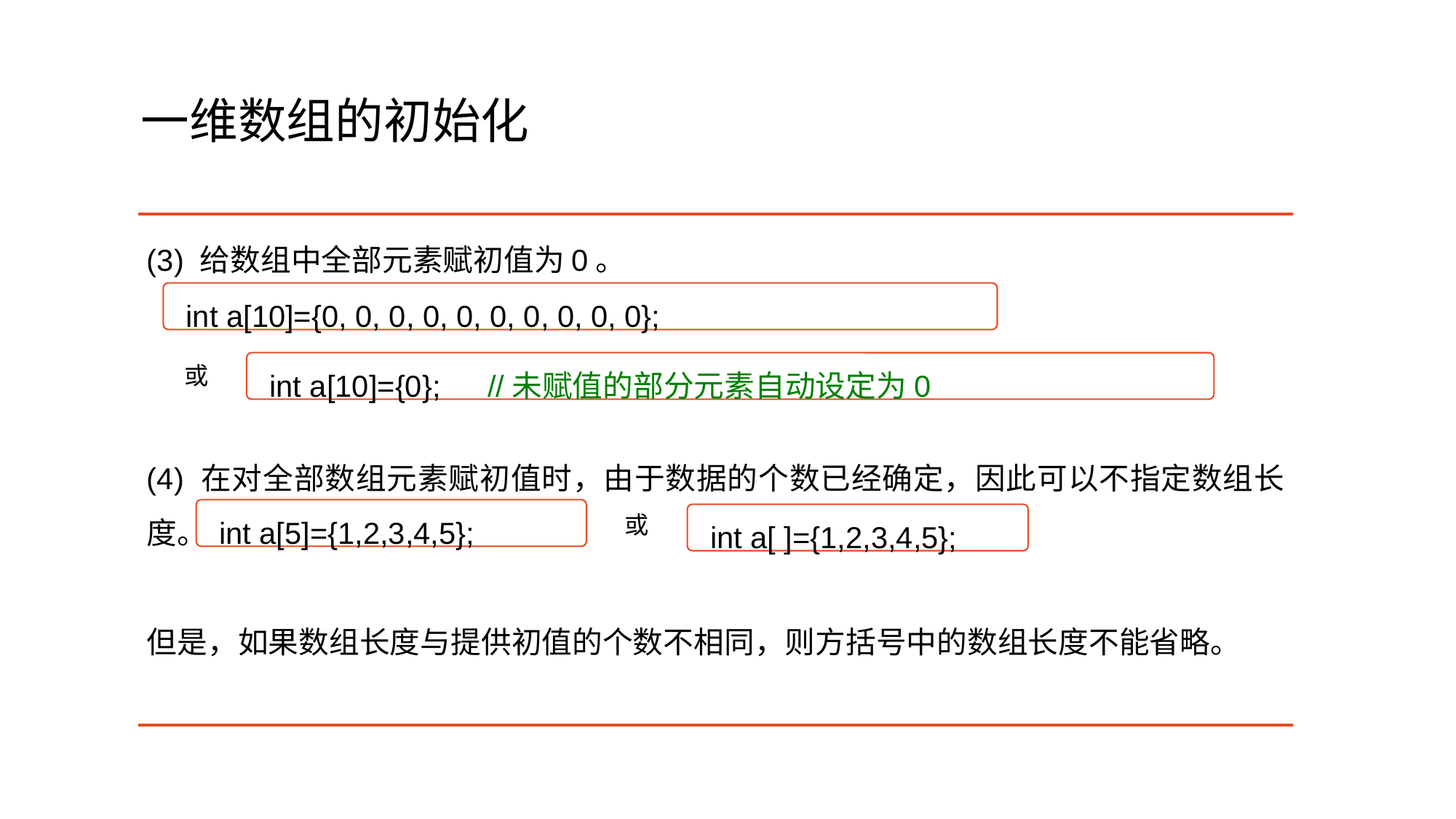

# 一维数组的初始化
(3) 给数组中全部元素赋初值为0。

(4) 在对全部数组元素赋初值时，由于数据的个数已经确定，因此可以不指定数组长度。

但是，如果数组长度与提供初值的个数不相同，则方括号中的数组长度不能省略。
int a[10]={0, 0, 0, 0, 0, 0, 0, 0, 0, 0};
int a[10]={0};	//未赋值的部分元素自动设定为0
或
int a[5]={1,2,3,4,5};
或
int a[ ]={1,2,3,4,5};